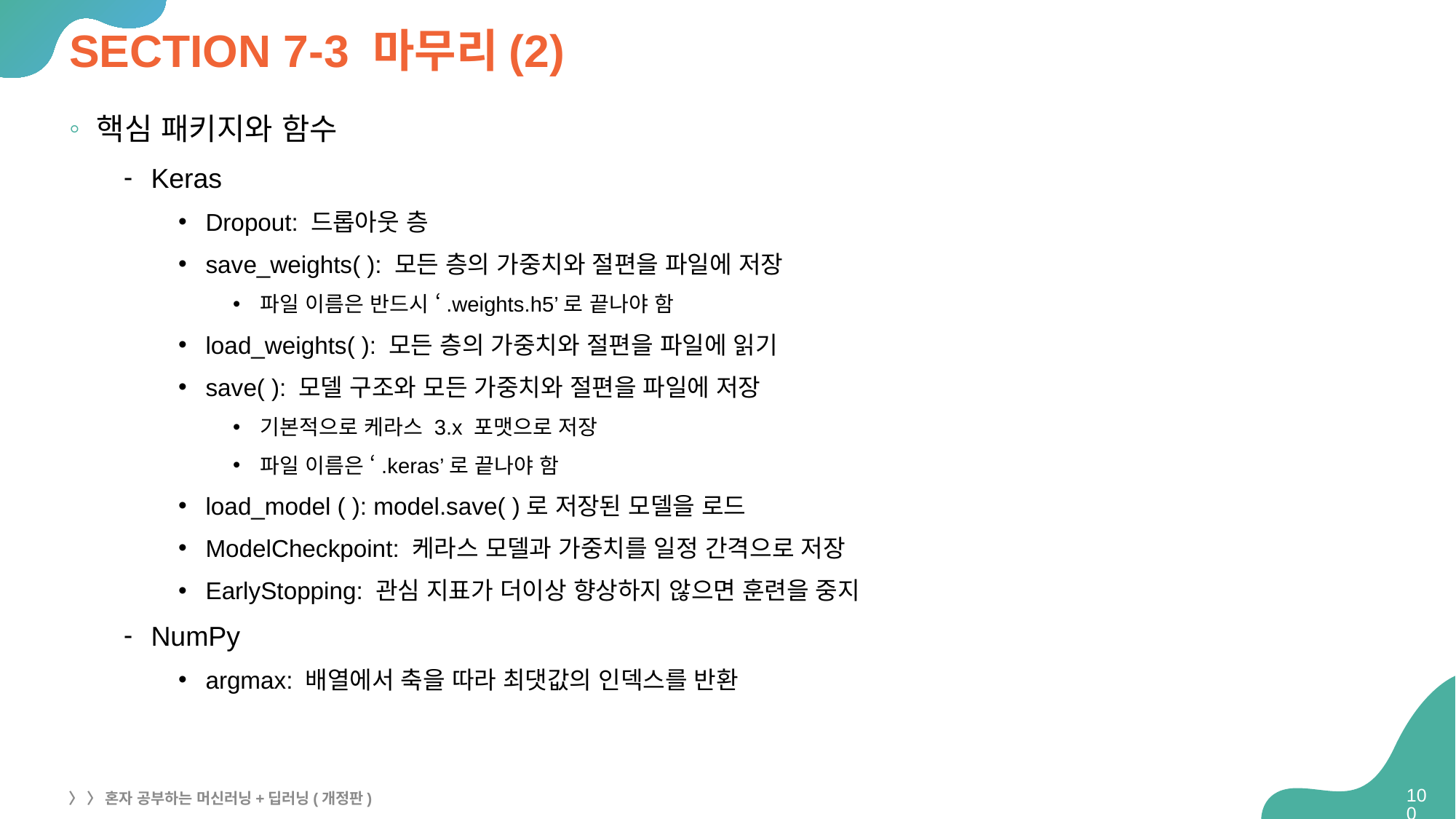

# SECTION 7-3 마무리(2)
핵심 패키지와 함수
Keras
Dropout: 드롭아웃 층
save_weights( ): 모든 층의 가중치와 절편을 파일에 저장
파일 이름은 반드시 ‘.weights.h5’로 끝나야 함
load_weights( ): 모든 층의 가중치와 절편을 파일에 읽기
save( ): 모델 구조와 모든 가중치와 절편을 파일에 저장
기본적으로 케라스 3.x 포맷으로 저장
파일 이름은 ‘.keras’로 끝나야 함
load_model ( ): model.save( )로 저장된 모델을 로드
ModelCheckpoint: 케라스 모델과 가중치를 일정 간격으로 저장
EarlyStopping: 관심 지표가 더이상 향상하지 않으면 훈련을 중지
NumPy
argmax: 배열에서 축을 따라 최댓값의 인덱스를 반환
100
〉 〉 혼자 공부하는 머신러닝+딥러닝(개정판)